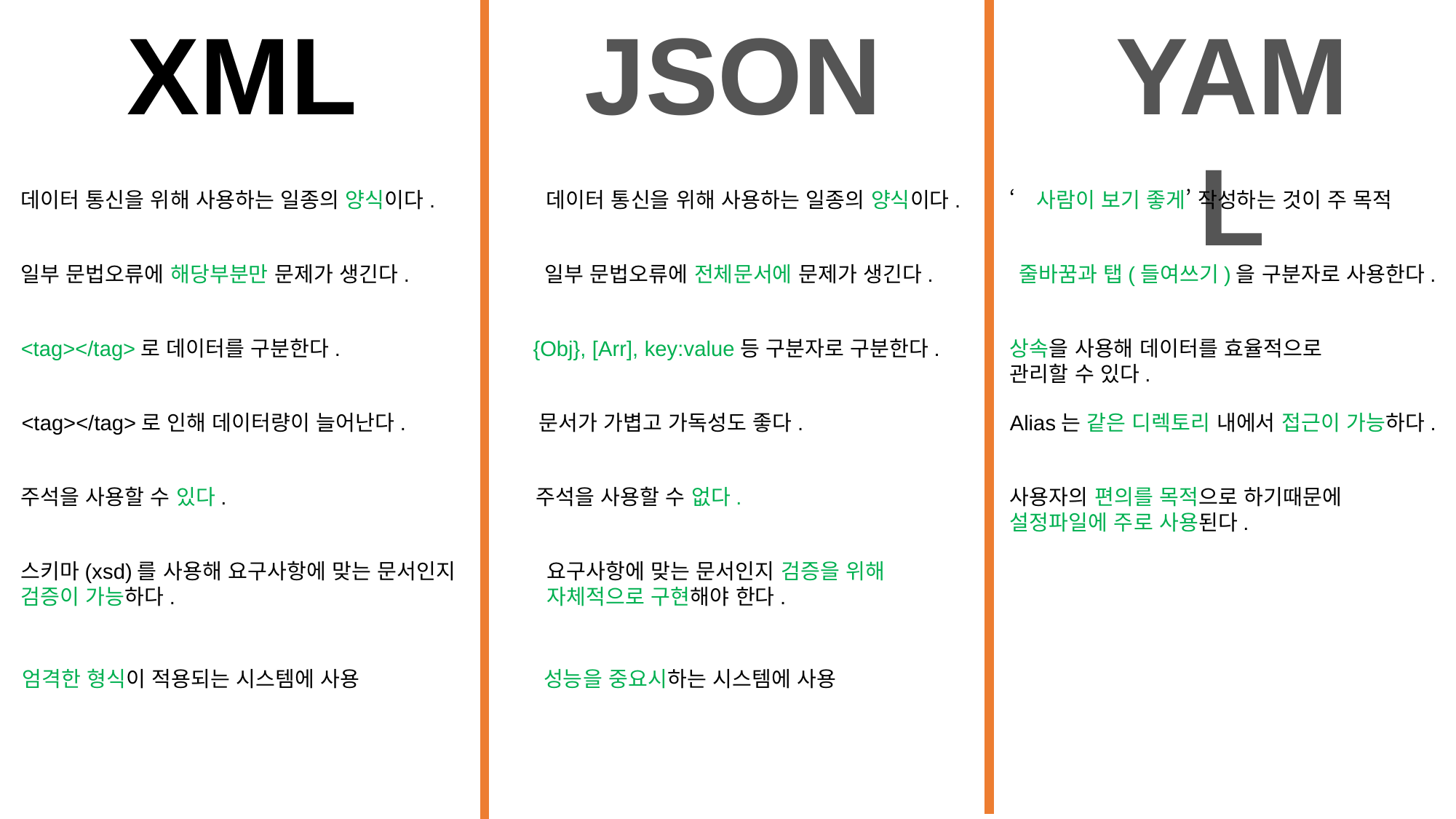

XML
JSON
YAML
데이터 통신을 위해 사용하는 일종의 양식이다.
데이터 통신을 위해 사용하는 일종의 양식이다.
‘사람이 보기 좋게’ 작성하는 것이 주 목적
일부 문법오류에 해당부분만 문제가 생긴다.
일부 문법오류에 전체문서에 문제가 생긴다.
줄바꿈과 탭(들여쓰기)을 구분자로 사용한다.
<tag></tag>로 데이터를 구분한다.
{Obj}, [Arr], key:value등 구분자로 구분한다.
상속을 사용해 데이터를 효율적으로
관리할 수 있다.
Alias는 같은 디렉토리 내에서 접근이 가능하다.
<tag></tag>로 인해 데이터량이 늘어난다.
문서가 가볍고 가독성도 좋다.
사용자의 편의를 목적으로 하기때문에
설정파일에 주로 사용된다.
주석을 사용할 수 있다.
주석을 사용할 수 없다.
스키마(xsd)를 사용해 요구사항에 맞는 문서인지
검증이 가능하다.
요구사항에 맞는 문서인지 검증을 위해
자체적으로 구현해야 한다.
엄격한 형식이 적용되는 시스템에 사용
성능을 중요시하는 시스템에 사용